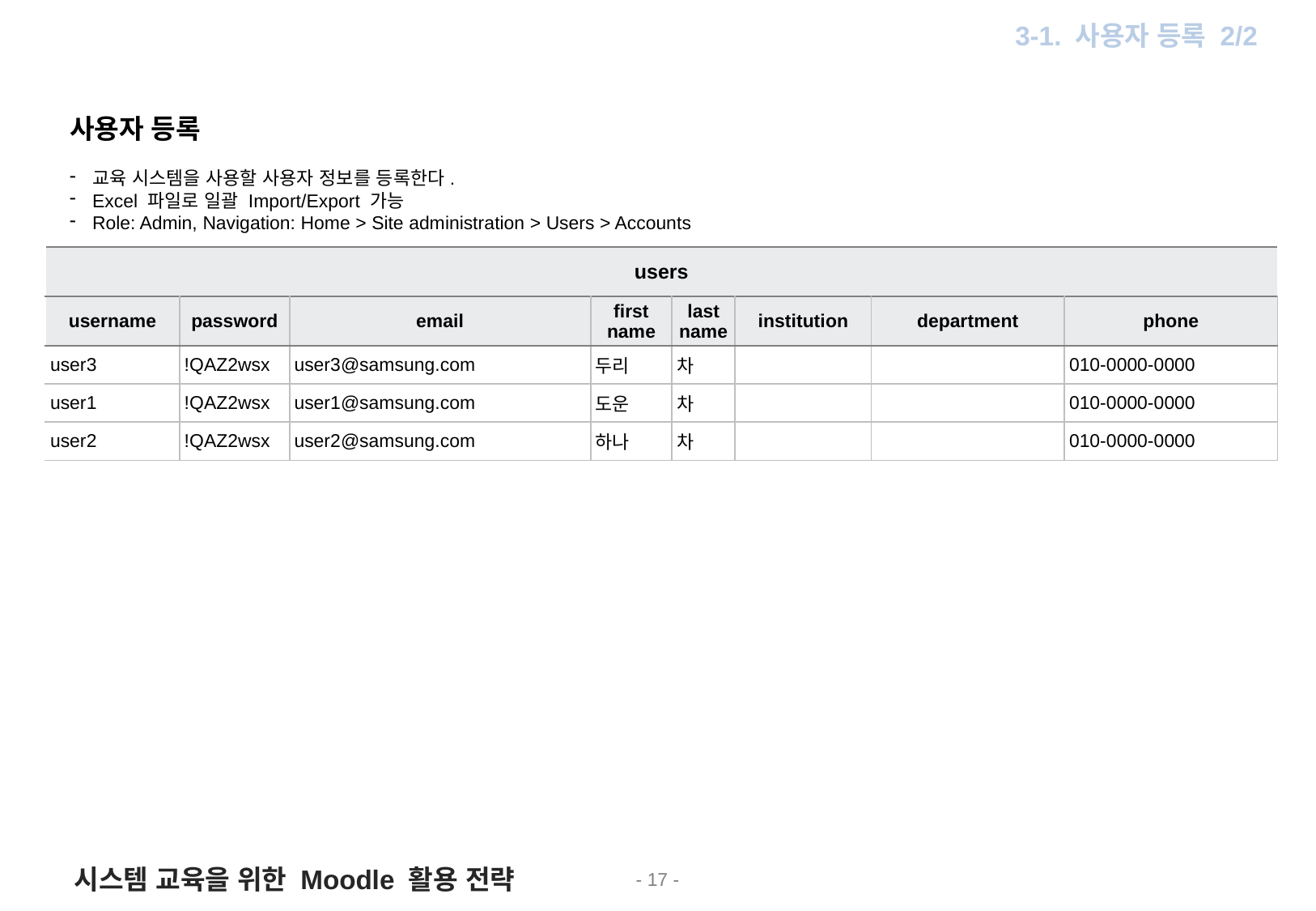

3. 교육 환경 구현
3-1. 사용자 등록 2/2
사용자 등록

교육 시스템을 사용할 사용자 정보를 등록한다.
Excel 파일로 일괄 Import/Export 가능
Role: Admin, Navigation: Home > Site administration > Users > Accounts
| users |  |  |  |  |  |  |  |
| --- | --- | --- | --- | --- | --- | --- | --- |
| username | password | email | first name | last name | institution | department | phone |
| user3 | !QAZ2wsx | user3@samsung.com | 두리 | 차 |  |  | 010-0000-0000 |
| user1 | !QAZ2wsx | user1@samsung.com | 도운 | 차 |  |  | 010-0000-0000 |
| user2 | !QAZ2wsx | user2@samsung.com | 하나 | 차 |  |  | 010-0000-0000 |